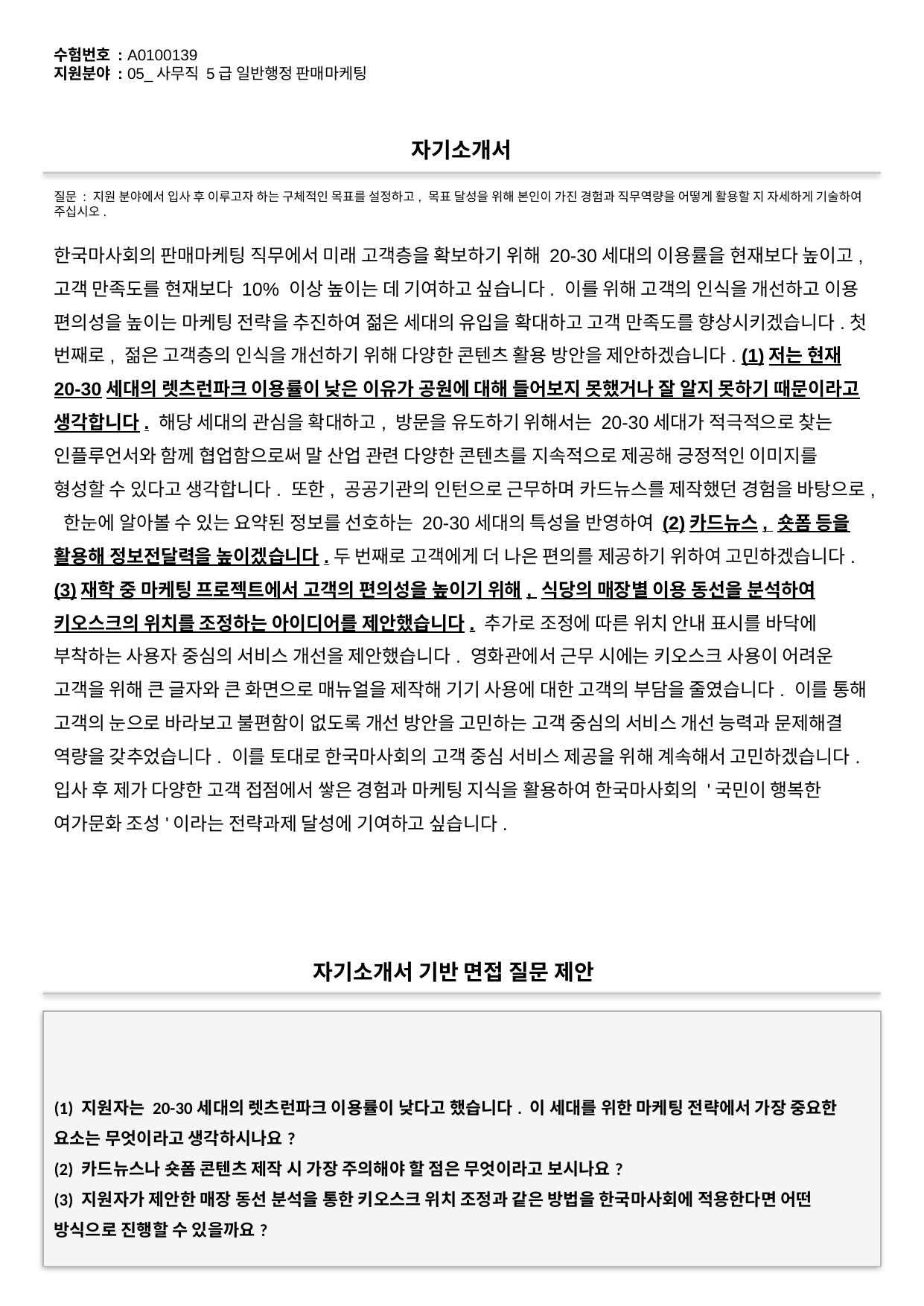

수험번호 : A0100139
지원분야 : 05_사무직 5급 일반행정 판매마케팅
#

자기소개서

질문 : 지원 분야에서 입사 후 이루고자 하는 구체적인 목표를 설정하고, 목표 달성을 위해 본인이 가진 경험과 직무역량을 어떻게 활용할 지 자세하게 기술하여 주십시오.

한국마사회의 판매마케팅 직무에서 미래 고객층을 확보하기 위해 20-30세대의 이용률을 현재보다 높이고, 고객 만족도를 현재보다 10% 이상 높이는 데 기여하고 싶습니다. 이를 위해 고객의 인식을 개선하고 이용 편의성을 높이는 마케팅 전략을 추진하여 젊은 세대의 유입을 확대하고 고객 만족도를 향상시키겠습니다.첫 번째로, 젊은 고객층의 인식을 개선하기 위해 다양한 콘텐츠 활용 방안을 제안하겠습니다. (1)저는 현재 20-30세대의 렛츠런파크 이용률이 낮은 이유가 공원에 대해 들어보지 못했거나 잘 알지 못하기 때문이라고 생각합니다. 해당 세대의 관심을 확대하고, 방문을 유도하기 위해서는 20-30세대가 적극적으로 찾는 인플루언서와 함께 협업함으로써 말 산업 관련 다양한 콘텐츠를 지속적으로 제공해 긍정적인 이미지를 형성할 수 있다고 생각합니다. 또한, 공공기관의 인턴으로 근무하며 카드뉴스를 제작했던 경험을 바탕으로, 한눈에 알아볼 수 있는 요약된 정보를 선호하는 20-30세대의 특성을 반영하여 (2)카드뉴스, 숏폼 등을 활용해 정보전달력을 높이겠습니다.두 번째로 고객에게 더 나은 편의를 제공하기 위하여 고민하겠습니다. (3)재학 중 마케팅 프로젝트에서 고객의 편의성을 높이기 위해, 식당의 매장별 이용 동선을 분석하여 키오스크의 위치를 조정하는 아이디어를 제안했습니다. 추가로 조정에 따른 위치 안내 표시를 바닥에 부착하는 사용자 중심의 서비스 개선을 제안했습니다. 영화관에서 근무 시에는 키오스크 사용이 어려운 고객을 위해 큰 글자와 큰 화면으로 매뉴얼을 제작해 기기 사용에 대한 고객의 부담을 줄였습니다. 이를 통해 고객의 눈으로 바라보고 불편함이 없도록 개선 방안을 고민하는 고객 중심의 서비스 개선 능력과 문제해결 역량을 갖추었습니다. 이를 토대로 한국마사회의 고객 중심 서비스 제공을 위해 계속해서 고민하겠습니다.입사 후 제가 다양한 고객 접점에서 쌓은 경험과 마케팅 지식을 활용하여 한국마사회의 '국민이 행복한 여가문화 조성'이라는 전략과제 달성에 기여하고 싶습니다.

자기소개서 기반 면접 질문 제안

(1) 지원자는 20-30세대의 렛츠런파크 이용률이 낮다고 했습니다. 이 세대를 위한 마케팅 전략에서 가장 중요한 요소는 무엇이라고 생각하시나요?
(2) 카드뉴스나 숏폼 콘텐츠 제작 시 가장 주의해야 할 점은 무엇이라고 보시나요?
(3) 지원자가 제안한 매장 동선 분석을 통한 키오스크 위치 조정과 같은 방법을 한국마사회에 적용한다면 어떤 방식으로 진행할 수 있을까요?